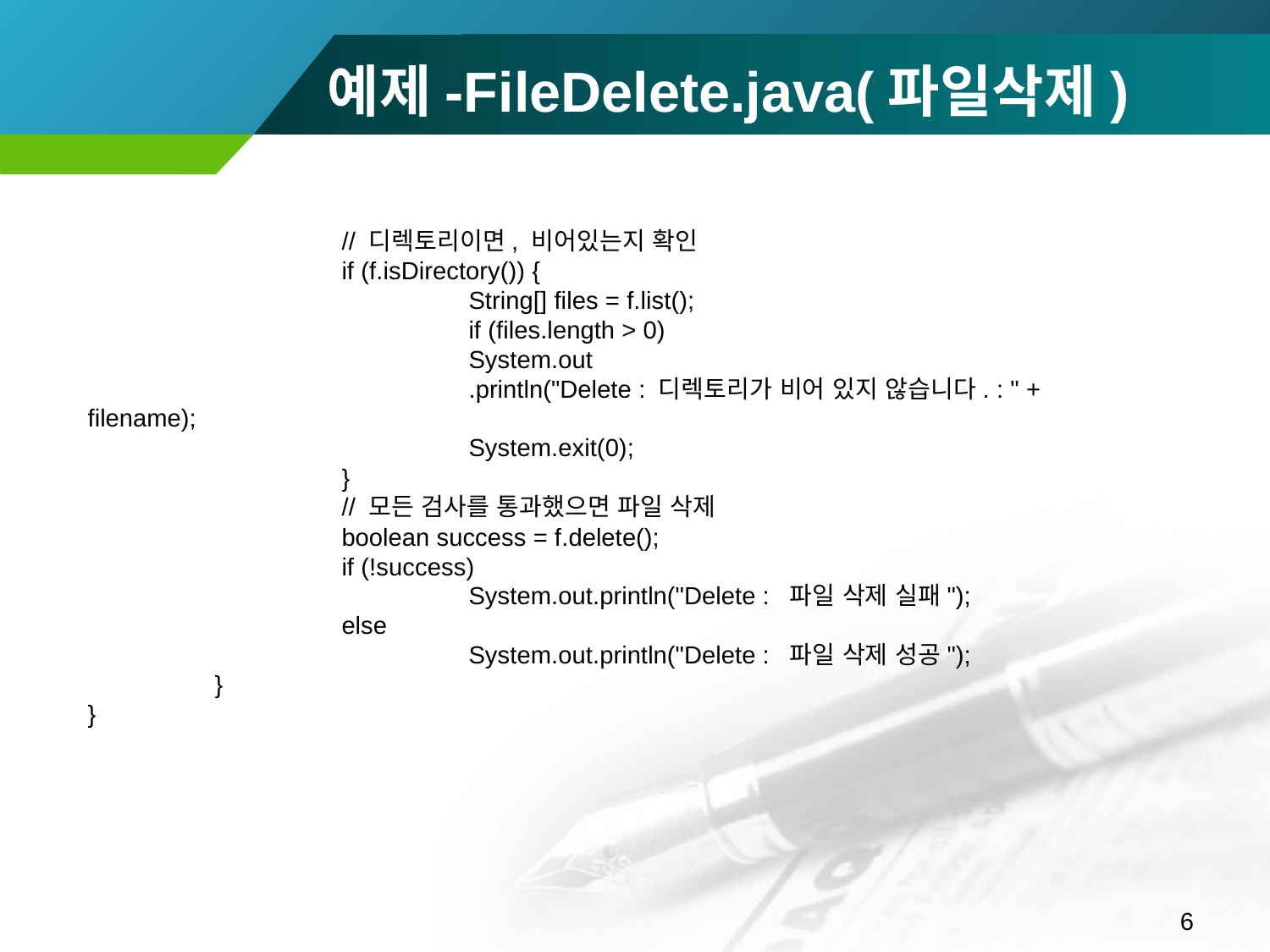

예제-FileDelete.java(파일삭제)
		// 디렉토리이면, 비어있는지 확인
		if (f.isDirectory()) {
			String[] files = f.list();
			if (files.length > 0)
			System.out
			.println("Delete : 디렉토리가 비어 있지 않습니다. : " + filename);
			System.exit(0);
		}
		// 모든 검사를 통과했으면 파일 삭제
		boolean success = f.delete();
		if (!success)
			System.out.println("Delete :  파일 삭제 실패");
		else
			System.out.println("Delete :  파일 삭제 성공");
	}
}
6